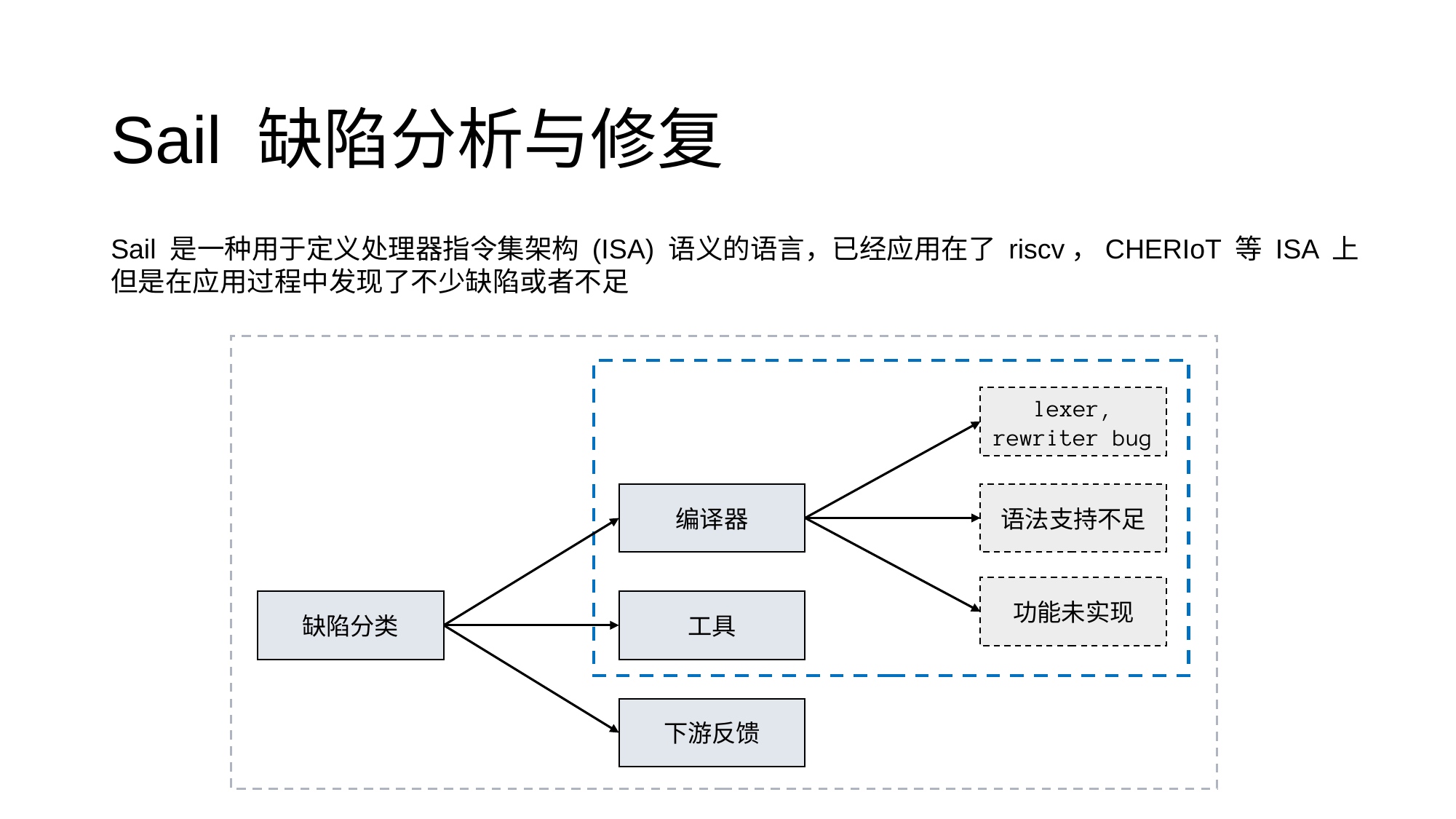

# Sail 缺陷分析与修复
Sail 是一种用于定义处理器指令集架构 (ISA) 语义的语言，已经应用在了 riscv，CHERIoT 等 ISA 上
但是在应用过程中发现了不少缺陷或者不足

lexer, rewriter bug
编译器
语法支持不足
功能未实现
缺陷分类
工具
下游反馈